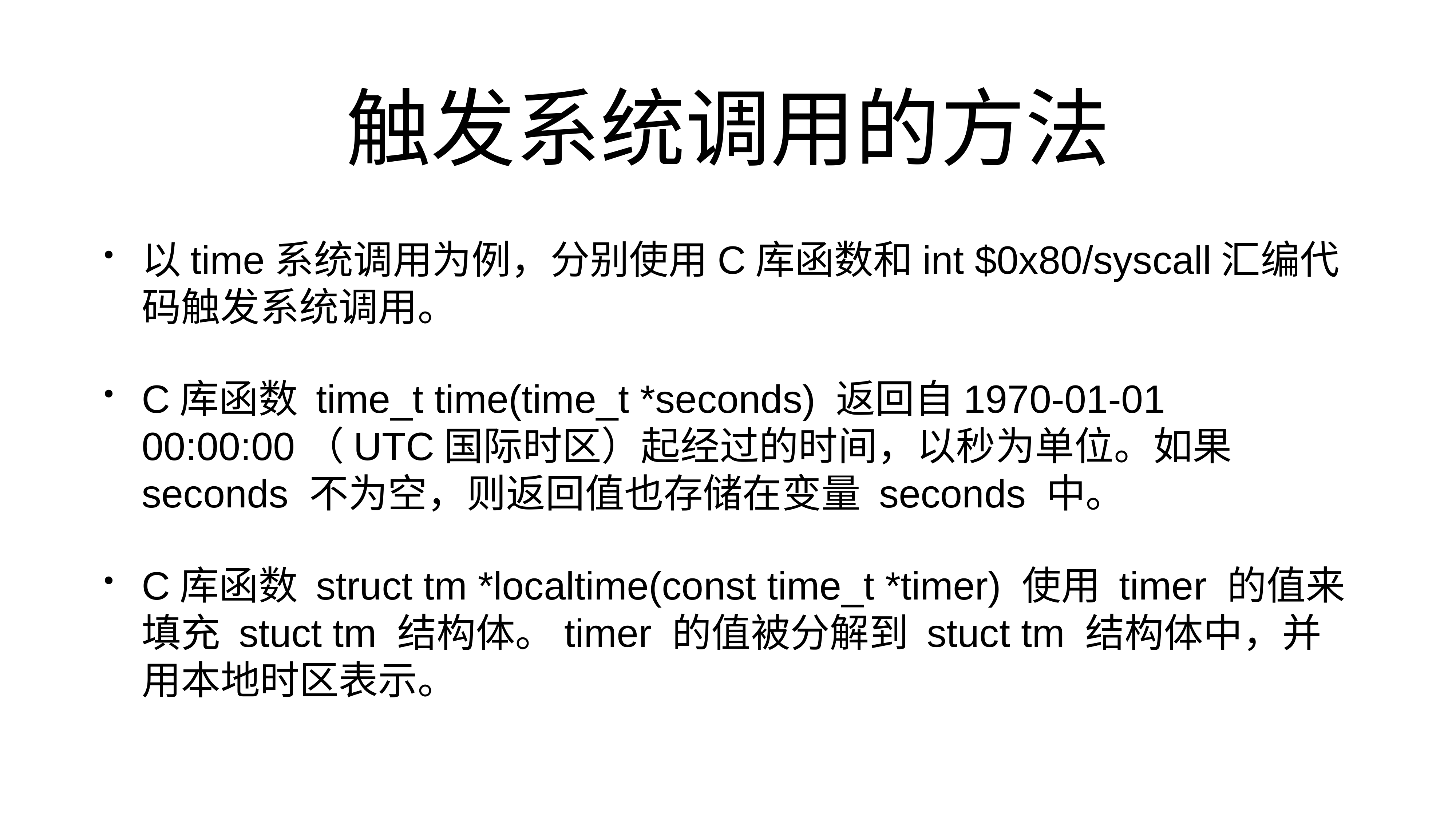

# 触发系统调用的方法
以time系统调用为例，分别使用C库函数和int $0x80/syscall汇编代码触发系统调用。
C库函数 time_t time(time_t *seconds) 返回自1970-01-01 00:00:00（UTC国际时区）起经过的时间，以秒为单位。如果 seconds 不为空，则返回值也存储在变量 seconds 中。
C库函数 struct tm *localtime(const time_t *timer) 使用 timer 的值来填充 stuct tm 结构体。timer 的值被分解到 stuct tm 结构体中，并用本地时区表示。